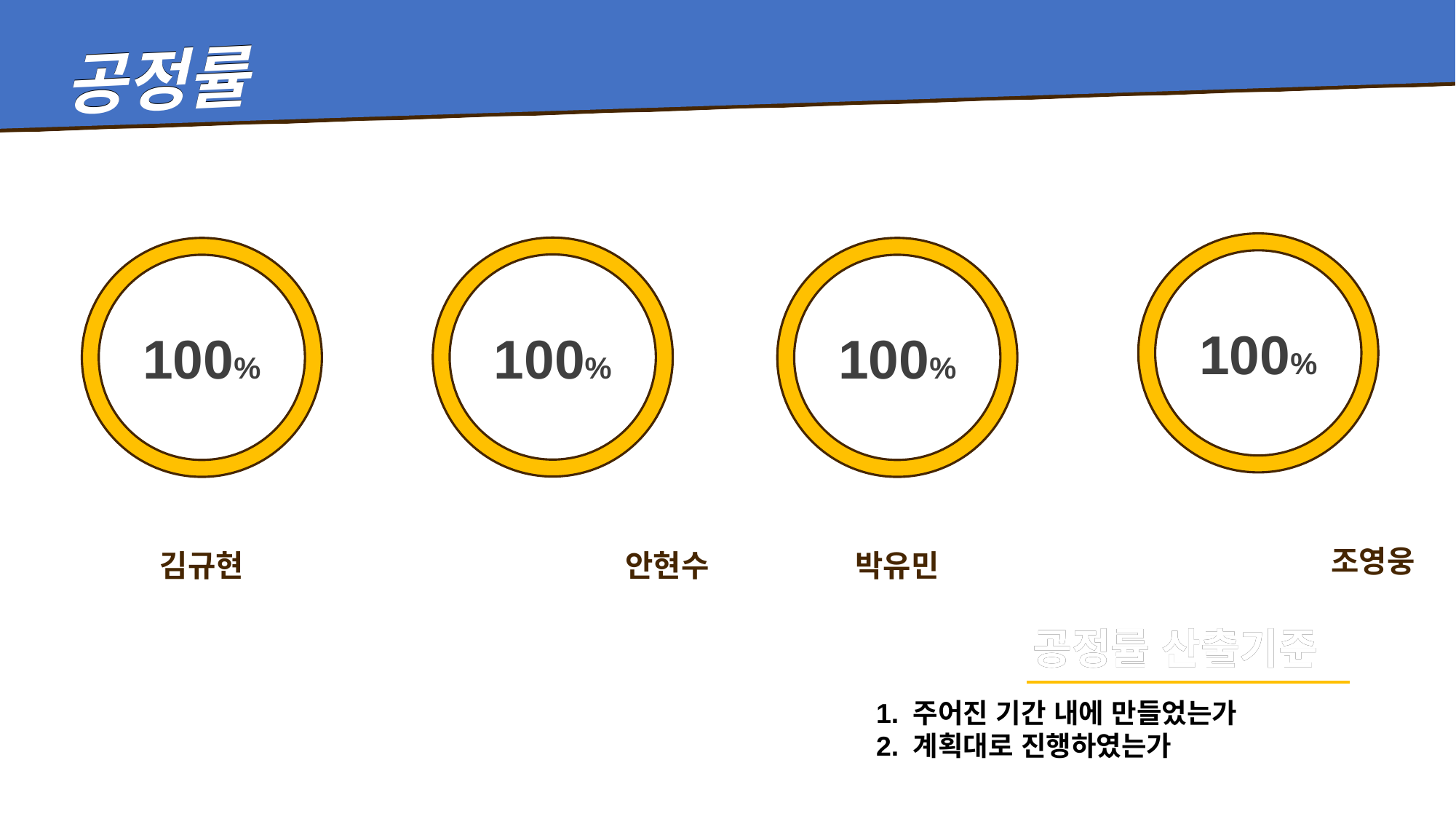

공정률
공정률
100%
		 조영웅
100%
		 안현수
100%
김규현
100%
박유민

공정률 산출기준
공정률 산출기준
1. 주어진 기간 내에 만들었는가
2. 계획대로 진행하였는가